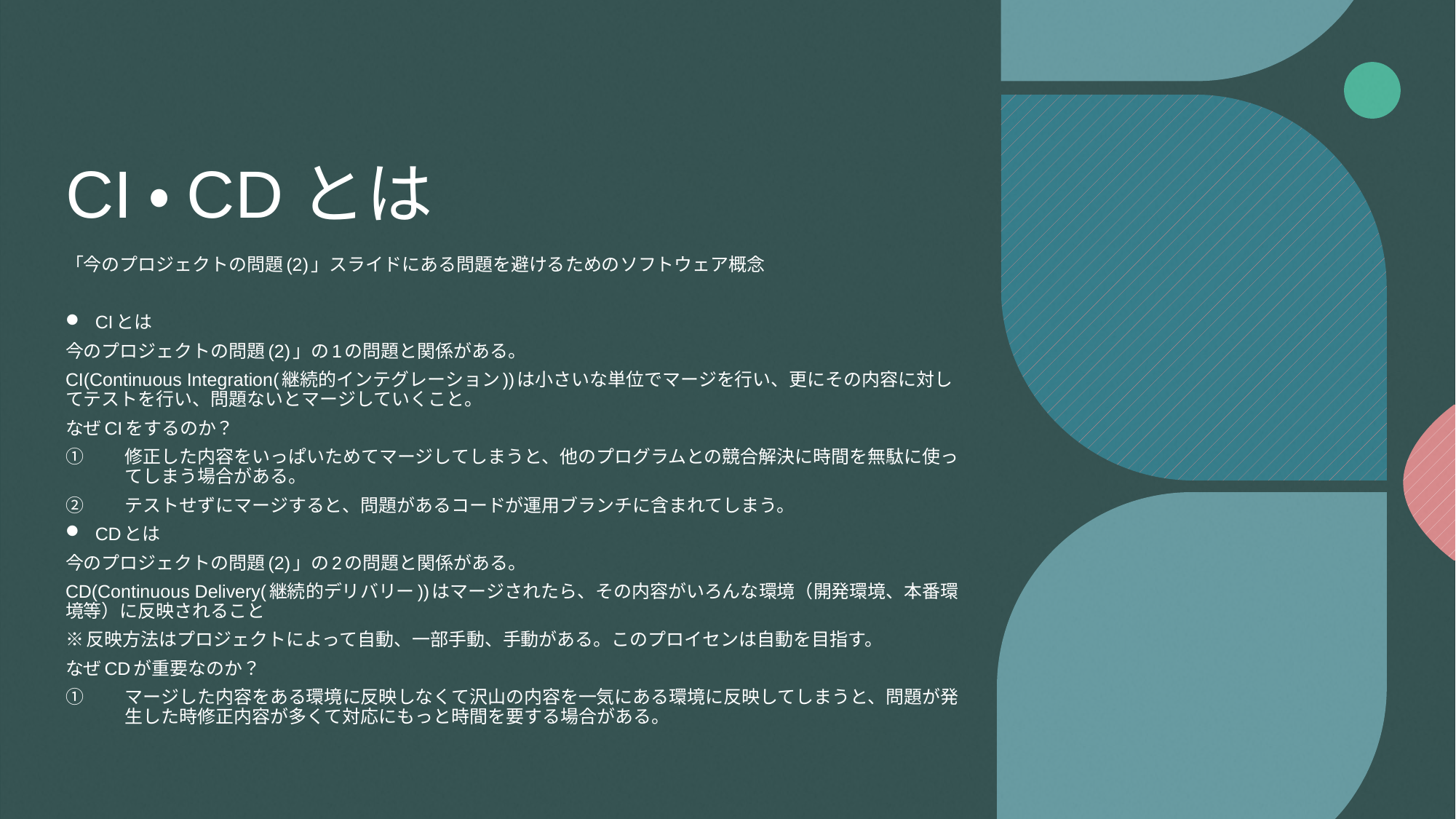

# CI・CDとは
「今のプロジェクトの問題(2)」スライドにある問題を避けるためのソフトウェア概念

CIとは
今のプロジェクトの問題(2)」の1の問題と関係がある。
CI(Continuous Integration(継続的インテグレーション))は小さいな単位でマージを行い、更にその内容に対してテストを行い、問題ないとマージしていくこと。
なぜCIをするのか？
修正した内容をいっぱいためてマージしてしまうと、他のプログラムとの競合解決に時間を無駄に使ってしまう場合がある。
テストせずにマージすると、問題があるコードが運用ブランチに含まれてしまう。
CDとは
今のプロジェクトの問題(2)」の2の問題と関係がある。
CD(Continuous Delivery(継続的デリバリー))はマージされたら、その内容がいろんな環境（開発環境、本番環境等）に反映されること
※反映方法はプロジェクトによって自動、一部手動、手動がある。このプロイセンは自動を目指す。
なぜCDが重要なのか？
マージした内容をある環境に反映しなくて沢山の内容を一気にある環境に反映してしまうと、問題が発生した時修正内容が多くて対応にもっと時間を要する場合がある。